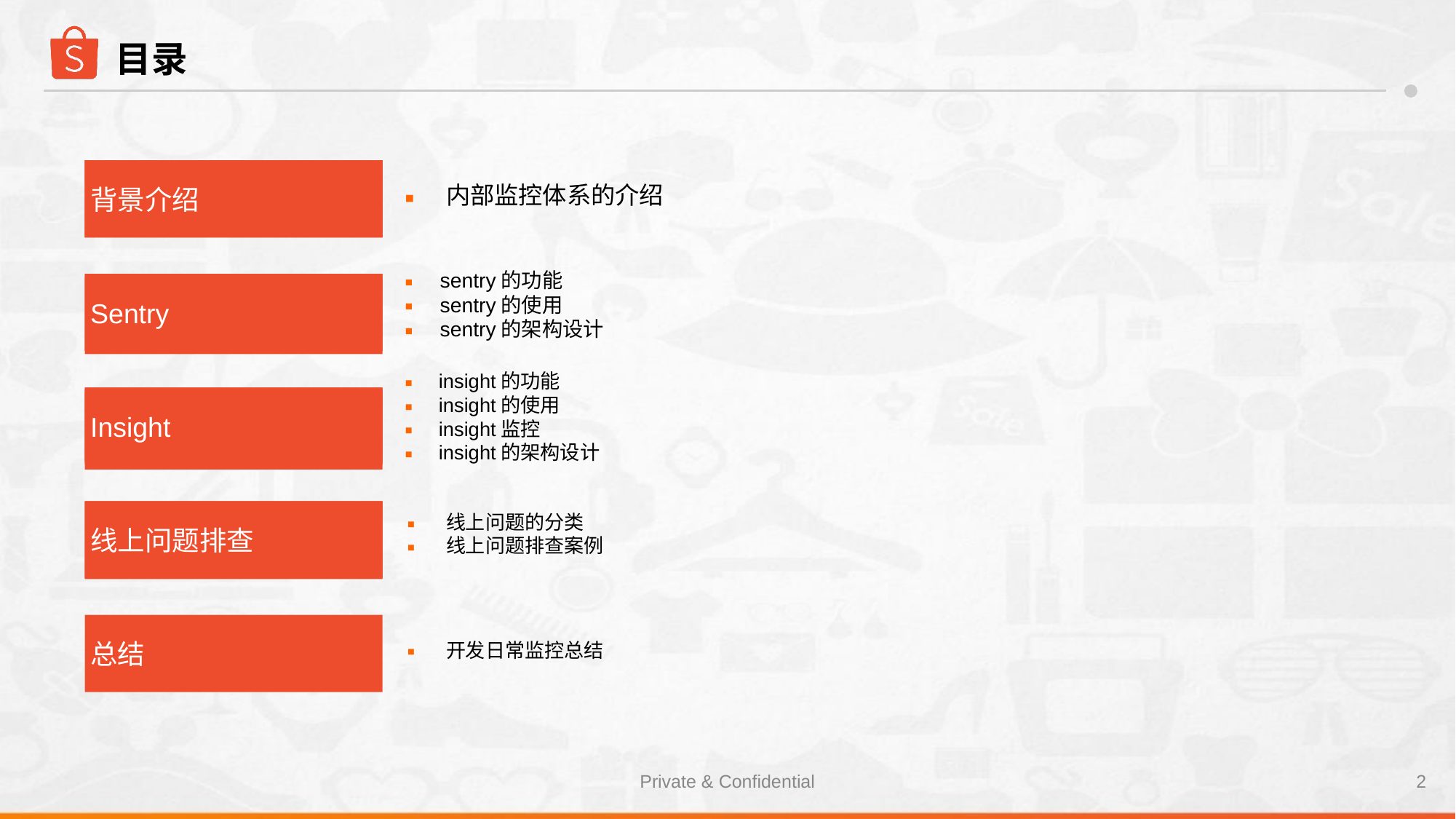

# 目录

背景介绍

背景介绍

背景介绍

背景介绍
内部监控体系的介绍
sentry的功能
sentry的使用
sentry的架构设计

Sentry

Sentry

Sentry
insight的功能
insight的使用
insight监控
insight的架构设计

Insight

Insight

Insight

Insight

线上问题排查

线上问题排查

线上问题排查
线上问题的分类
线上问题排查案例

总结
开发日常监控总结
Private & Confidential
2